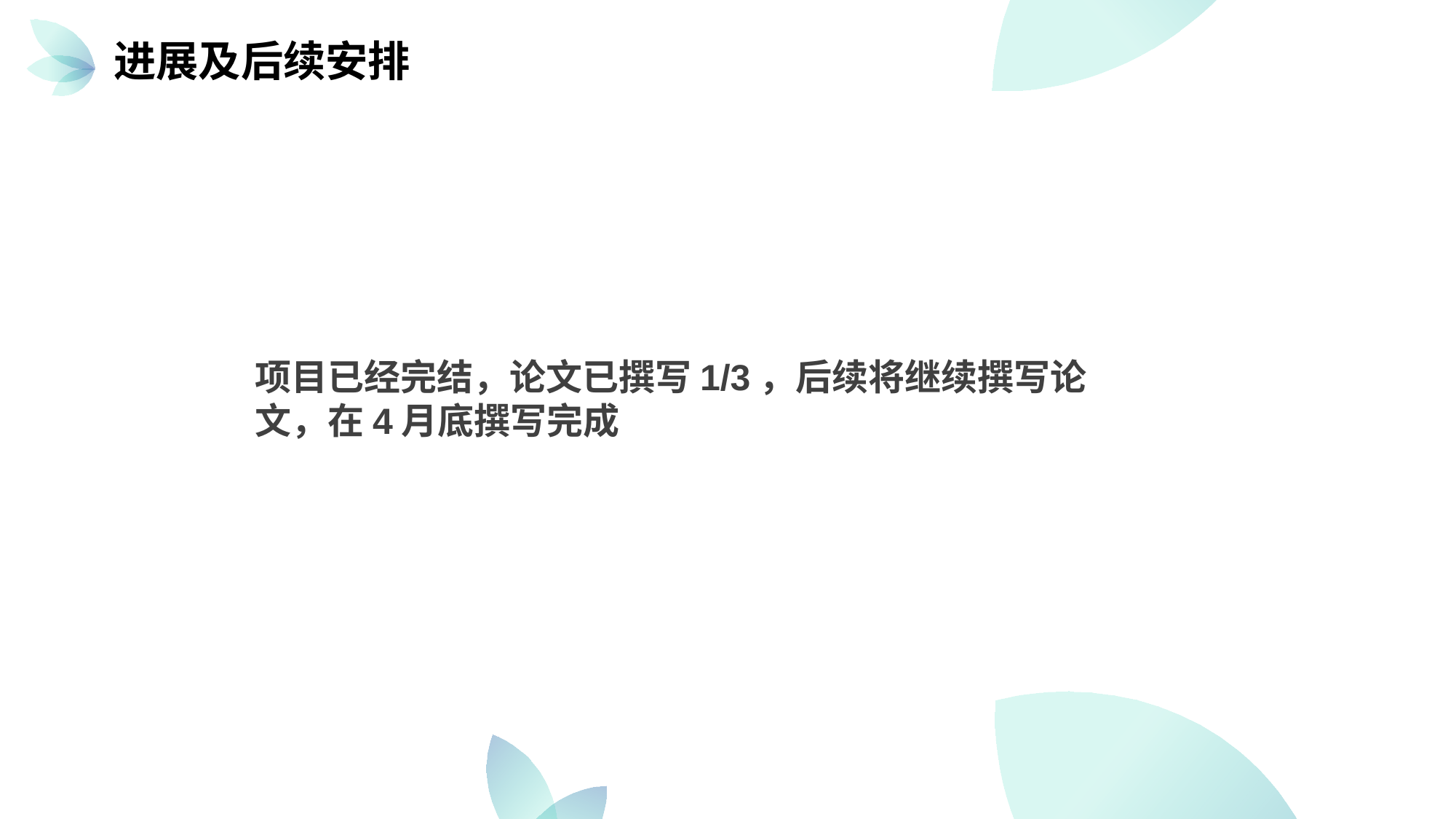

进展及后续安排
项目已经完结，论文已撰写1/3，后续将继续撰写论文，在4月底撰写完成